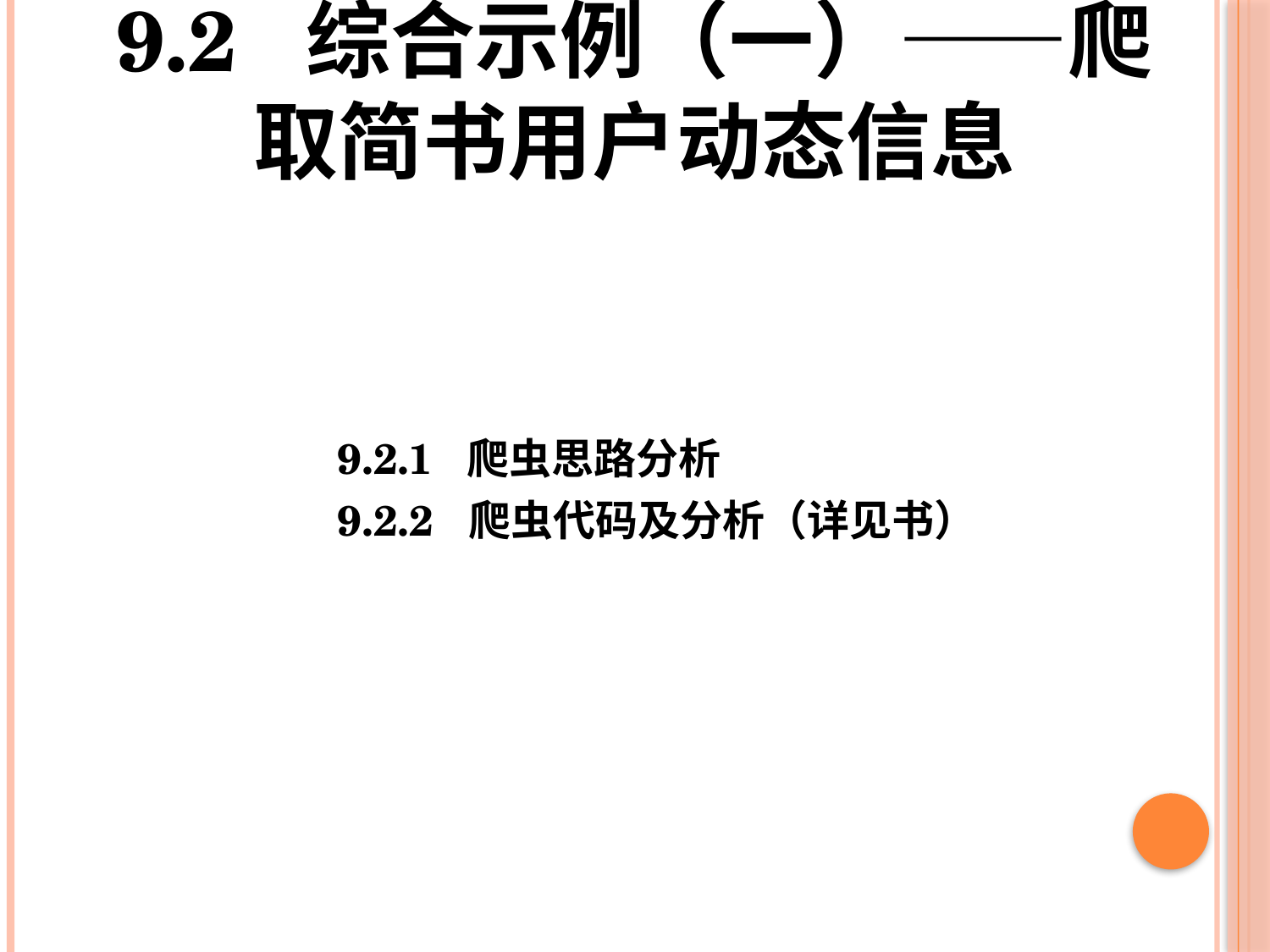

# 9.2  综合示例（一）——爬取简书用户动态信息
9.2.1  爬虫思路分析
9.2.2  爬虫代码及分析（详见书）